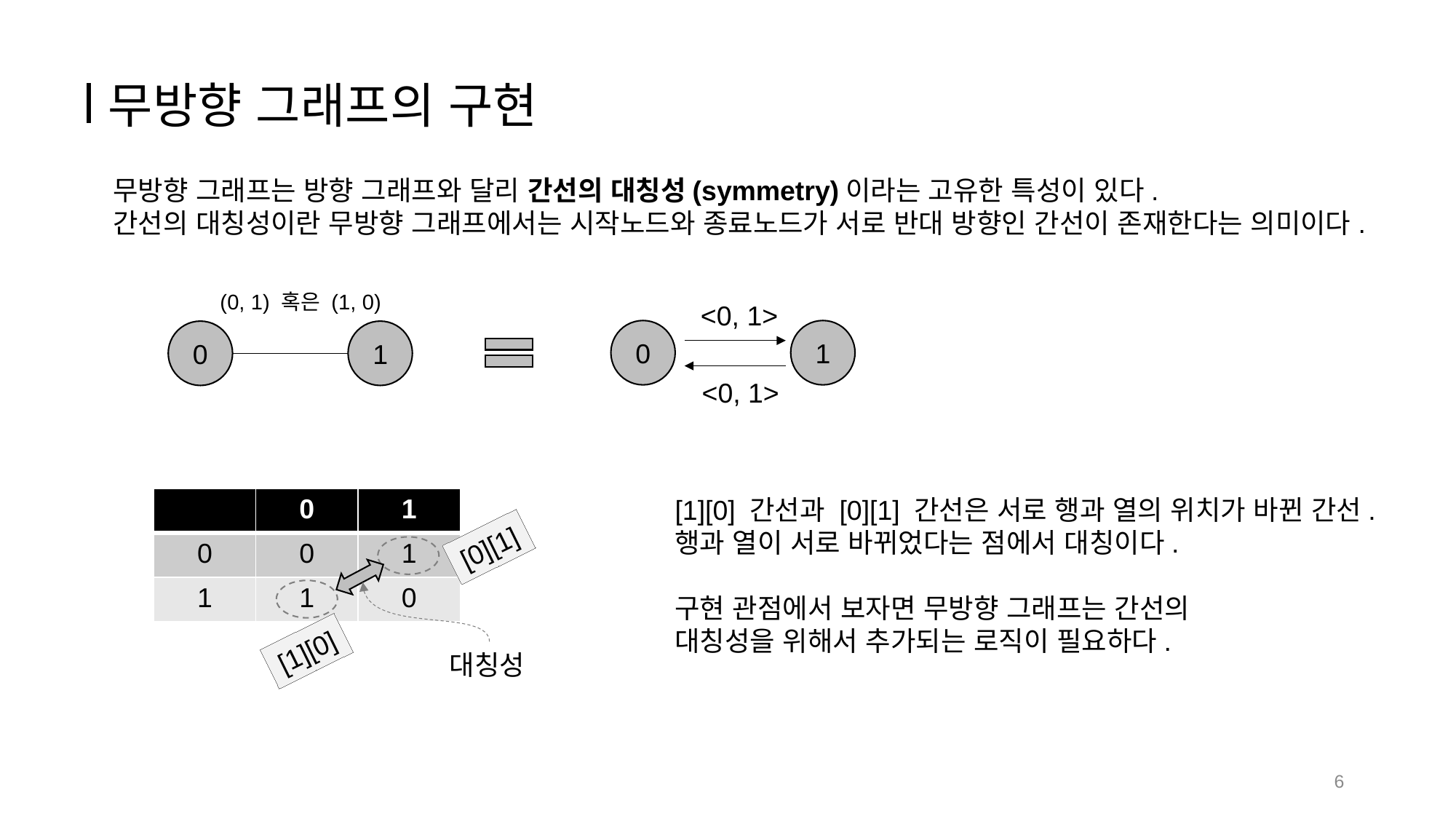

무방향 그래프의 구현
무방향 그래프는 방향 그래프와 달리 간선의 대칭성(symmetry)이라는 고유한 특성이 있다.
간선의 대칭성이란 무방향 그래프에서는 시작노드와 종료노드가 서로 반대 방향인 간선이 존재한다는 의미이다.
(0, 1) 혹은 (1, 0)
<0, 1>
0
1
0
1

<0, 1>
[1][0] 간선과 [0][1] 간선은 서로 행과 열의 위치가 바뀐 간선.
행과 열이 서로 바뀌었다는 점에서 대칭이다.

구현 관점에서 보자면 무방향 그래프는 간선의
대칭성을 위해서 추가되는 로직이 필요하다.
|  | 0 | 1 |
| --- | --- | --- |
| 0 | 0 | 1 |
| 1 | 1 | 0 |
[0][1]

[1][0]
대칭성
6